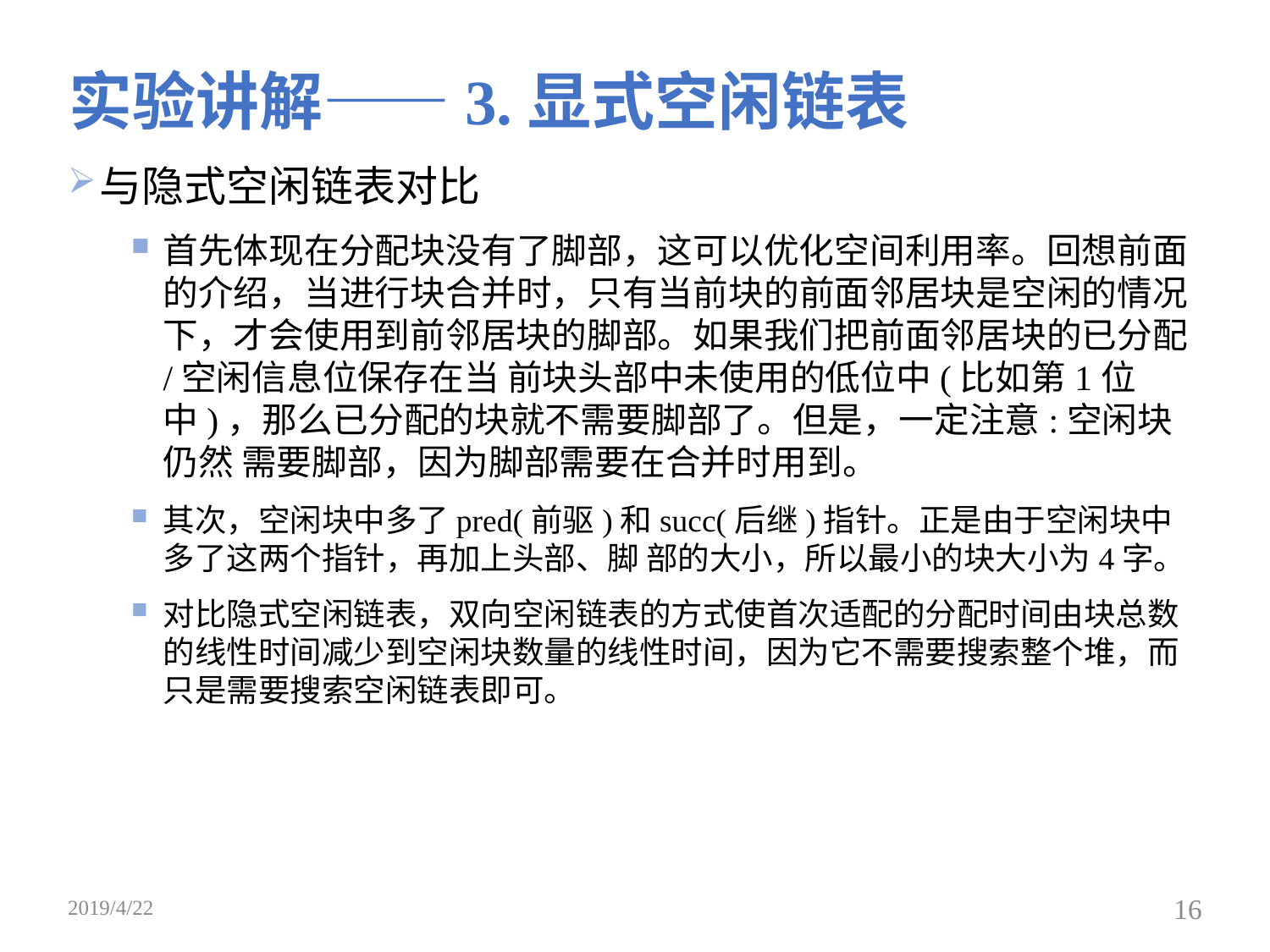

# 实验讲解——3.显式空闲链表
与隐式空闲链表对比
首先体现在分配块没有了脚部，这可以优化空间利用率。回想前面的介绍，当进行块合并时，只有当前块的前面邻居块是空闲的情况下，才会使用到前邻居块的脚部。如果我们把前面邻居块的已分配/空闲信息位保存在当 前块头部中未使用的低位中(比如第1位中)，那么已分配的块就不需要脚部了。但是，一定注意:空闲块仍然 需要脚部，因为脚部需要在合并时用到。
其次，空闲块中多了pred(前驱)和succ(后继)指针。正是由于空闲块中多了这两个指针，再加上头部、脚 部的大小，所以最小的块大小为4字。
对比隐式空闲链表，双向空闲链表的方式使首次适配的分配时间由块总数的线性时间减少到空闲块数量的线性时间，因为它不需要搜索整个堆，而只是需要搜索空闲链表即可。
2019/4/22
16